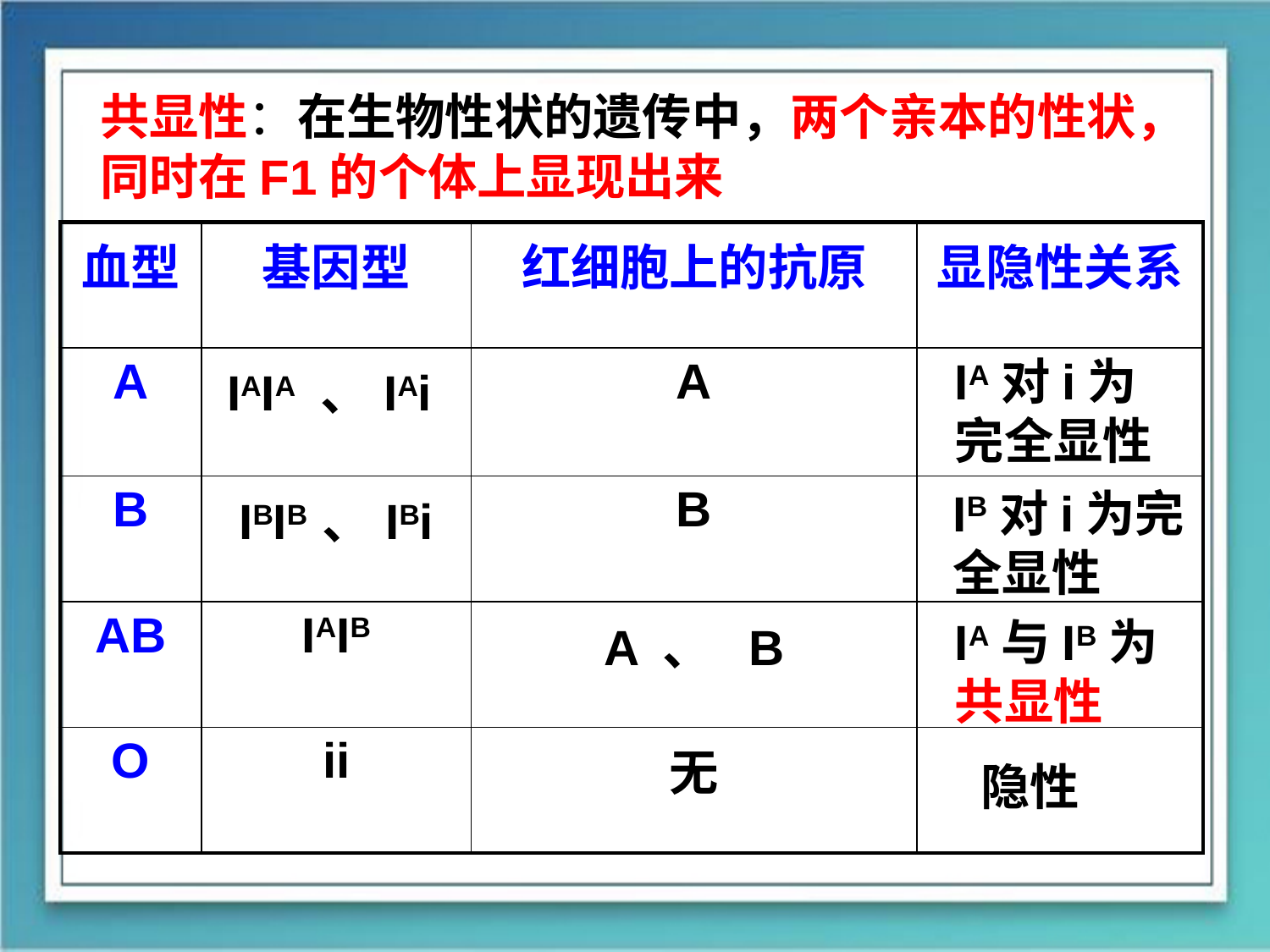

共显性：在生物性状的遗传中，两个亲本的性状，同时在F1的个体上显现出来
#
| 血型 | 基因型 | 红细胞上的抗原 | 显隐性关系 |
| --- | --- | --- | --- |
| A | IAIA 、IAi | A |  |
| B | IBIB 、IBi | B |  |
| AB | IAIB | A 、 B |  |
| O | ii | 无 |  |
IA对i为完全显性
IB对i为完全显性
IA与IB为共显性
隐性